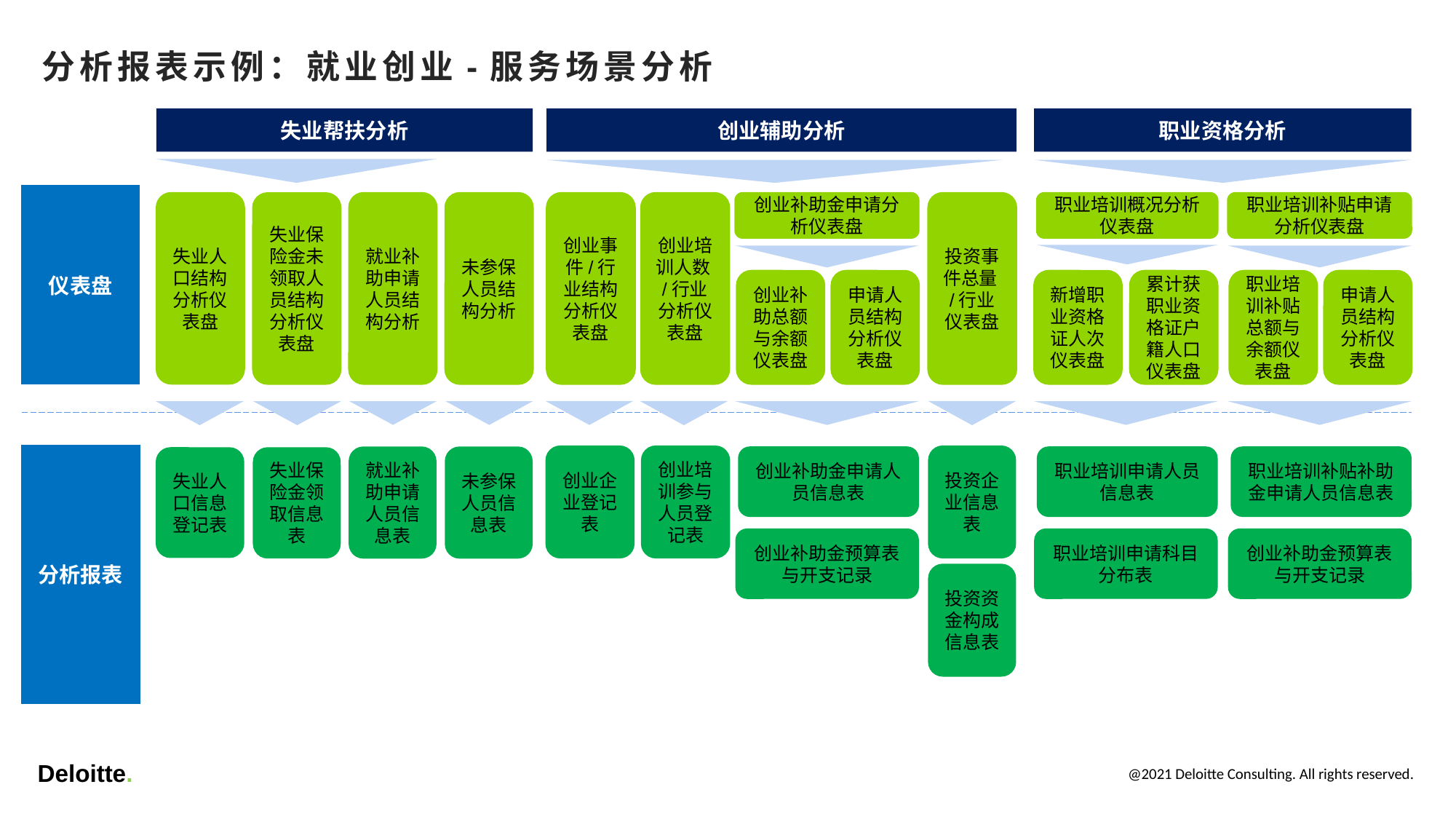

# 分析报表示例：就业创业-服务场景分析
失业帮扶分析
创业辅助分析
职业资格分析

仪表盘
创业事件/行业结构分析仪表盘
创业培训人数/行业分析仪表盘
投资事件总量/行业仪表盘
失业人口结构分析仪表盘
就业补助申请人员结构分析
未参保人员结构分析
创业补助金申请分析仪表盘
职业培训概况分析仪表盘
职业培训补贴申请分析仪表盘
失业保险金未领取人员结构分析仪表盘

申请人员结构分析仪表盘
新增职业资格证人次仪表盘
申请人员结构分析仪表盘
创业补助总额与余额仪表盘
累计获职业资格证户籍人口仪表盘
职业培训补贴总额与余额仪表盘

创业企业登记表
创业培训参与人员登记表
投资企业信息表
分析报表
创业补助金申请人员信息表
职业培训申请人员信息表
职业培训补贴补助金申请人员信息表
就业补助申请人员信息表
未参保人员信息表
失业人口信息登记表
失业保险金领取信息表
创业补助金预算表与开支记录
职业培训申请科目分布表
创业补助金预算表与开支记录
投资资金构成信息表